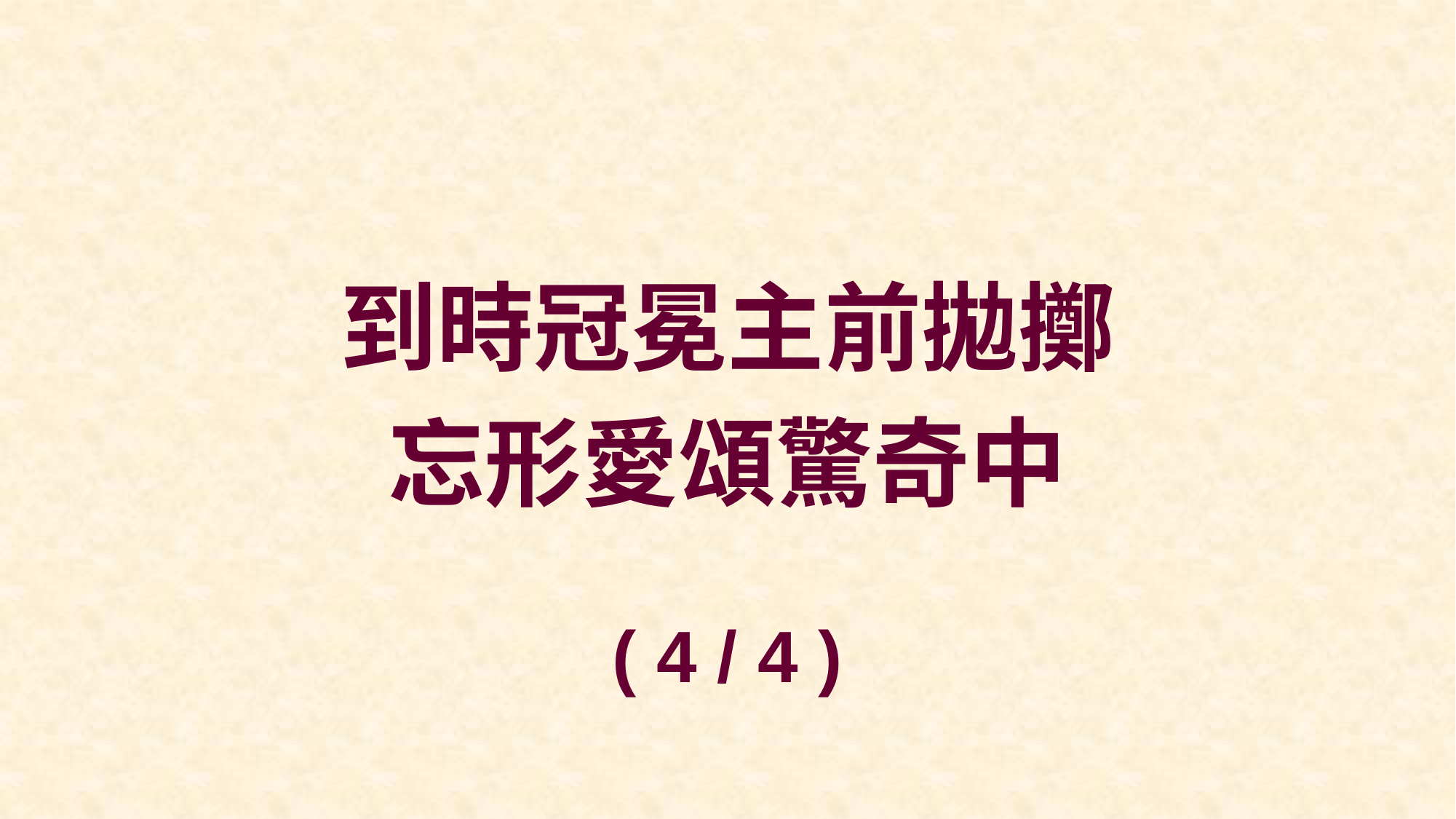

到時冠冕主前拋擲
忘形愛頌驚奇中
( 4 / 4 )